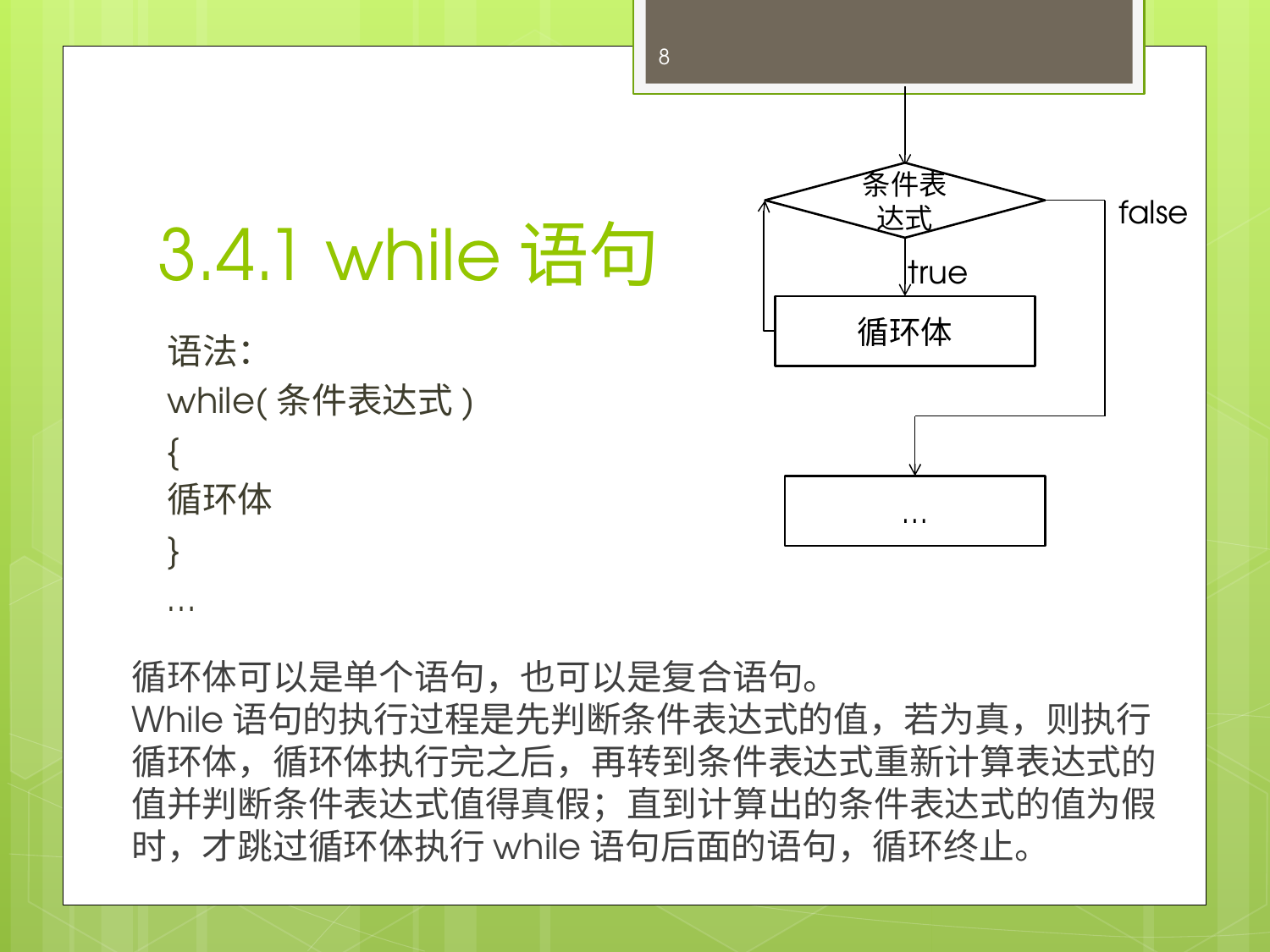

8
# 3.4.1 while语句
条件表
达式
false
true
循环体
语法：
while(条件表达式)
{
循环体
}
…
…
循环体可以是单个语句，也可以是复合语句。
While语句的执行过程是先判断条件表达式的值，若为真，则执行
循环体，循环体执行完之后，再转到条件表达式重新计算表达式的
值并判断条件表达式值得真假；直到计算出的条件表达式的值为假
时，才跳过循环体执行while语句后面的语句，循环终止。